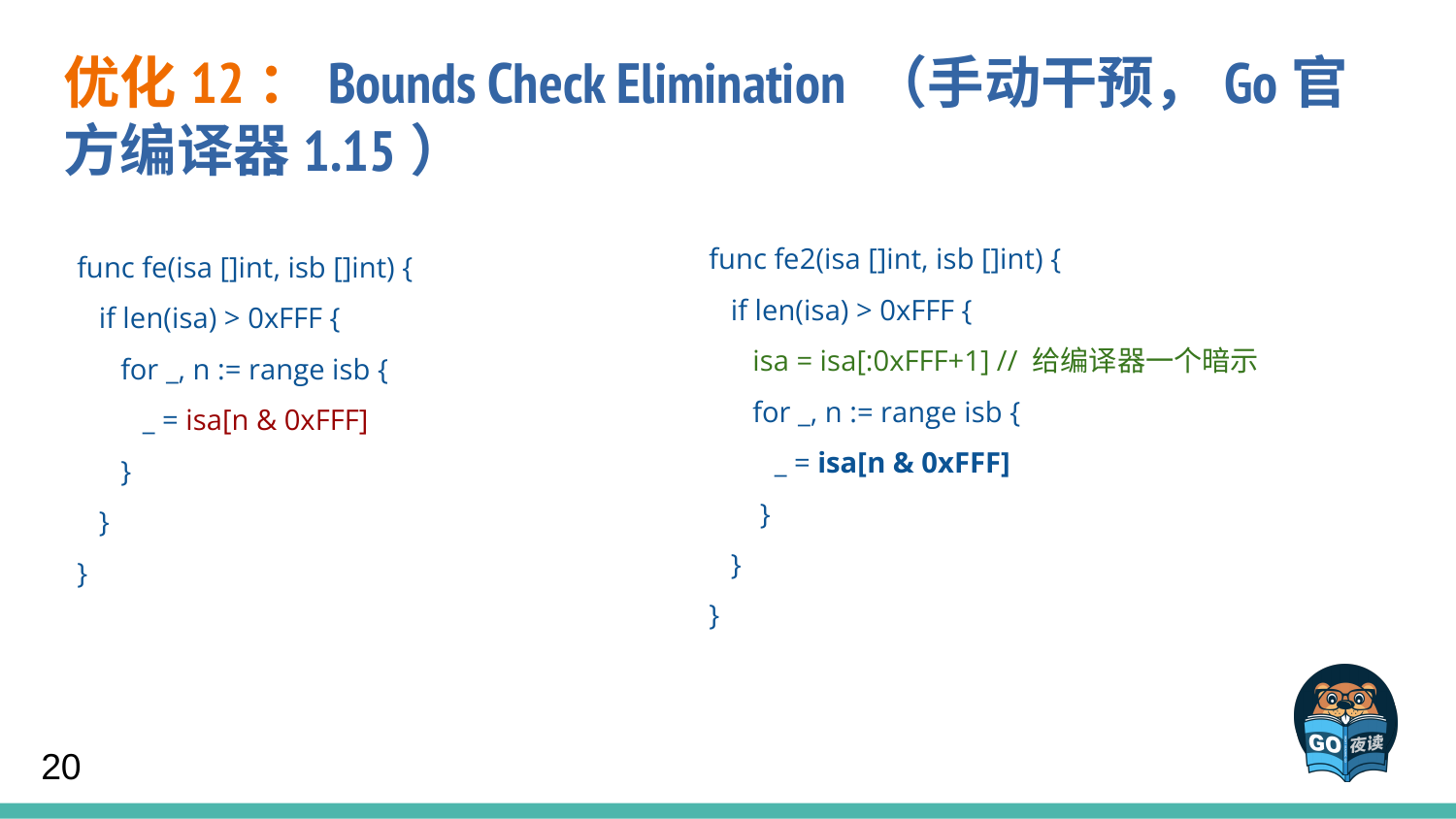

优化12：Bounds Check Elimination （手动干预，Go官方编译器1.15）
func fe2(isa []int, isb []int) {
   if len(isa) > 0xFFF {
      isa = isa[:0xFFF+1] // 给编译器一个暗示
      for _, n := range isb {
         _ = isa[n & 0xFFF]
       }
   }
}

func fe(isa []int, isb []int) {
   if len(isa) > 0xFFF {
      for _, n := range isb {
         _ = isa[n & 0xFFF]
      }
   }
}

20